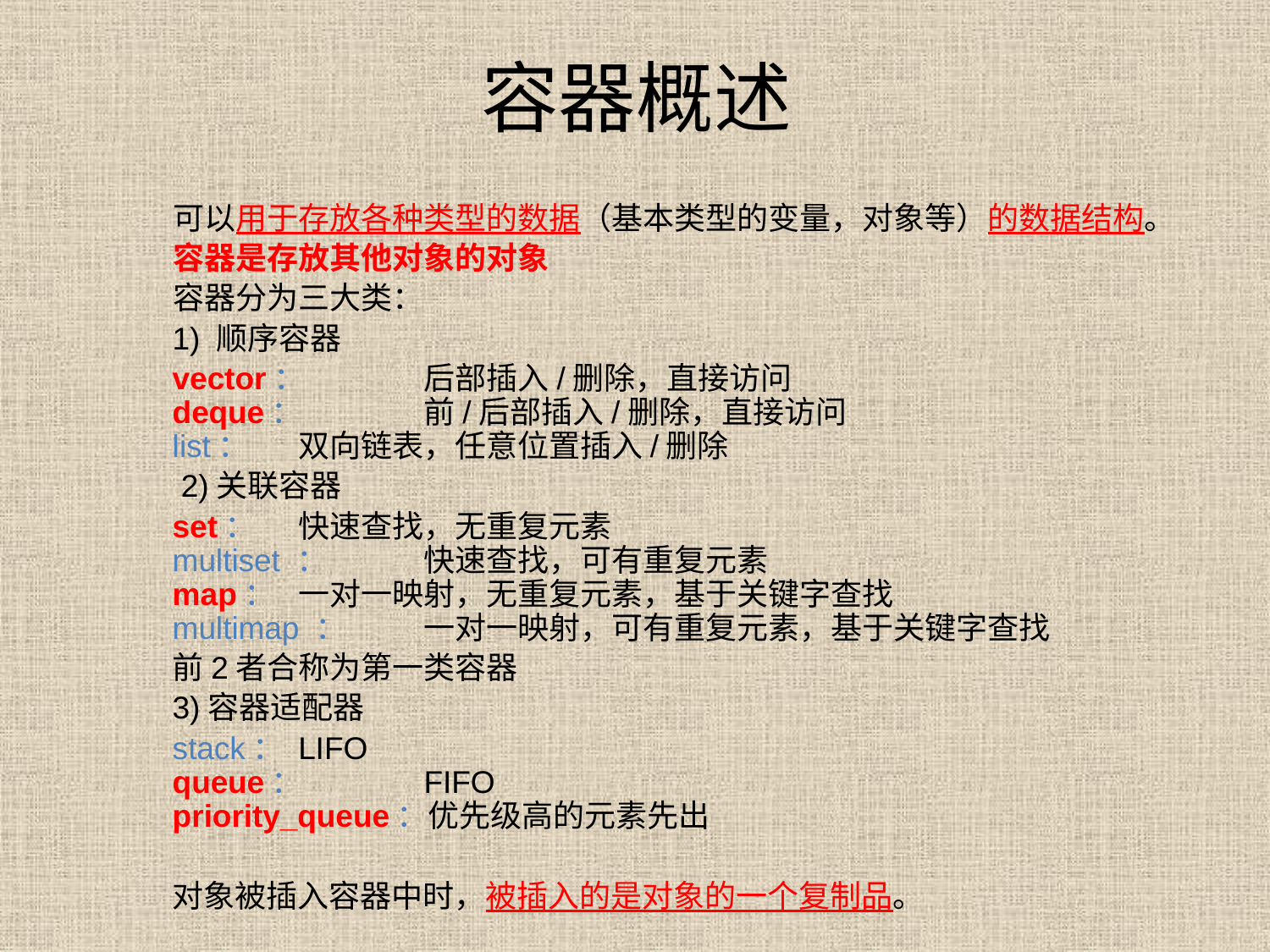

容器概述
	可以用于存放各种类型的数据（基本类型的变量，对象等）的数据结构。
	容器是存放其他对象的对象
	容器分为三大类：
	1) 顺序容器
			vector：	后部插入/删除，直接访问
		deque：	前/后部插入/删除，直接访问
		list：		双向链表，任意位置插入/删除
	 2)关联容器
			set：		快速查找，无重复元素
		multiset ：	快速查找，可有重复元素
		map：		一对一映射，无重复元素，基于关键字查找
		multimap ：	一对一映射，可有重复元素，基于关键字查找
	前2者合称为第一类容器
	3)容器适配器
			stack：		LIFO
		queue：	FIFO
		priority_queue：优先级高的元素先出

	对象被插入容器中时，被插入的是对象的一个复制品。